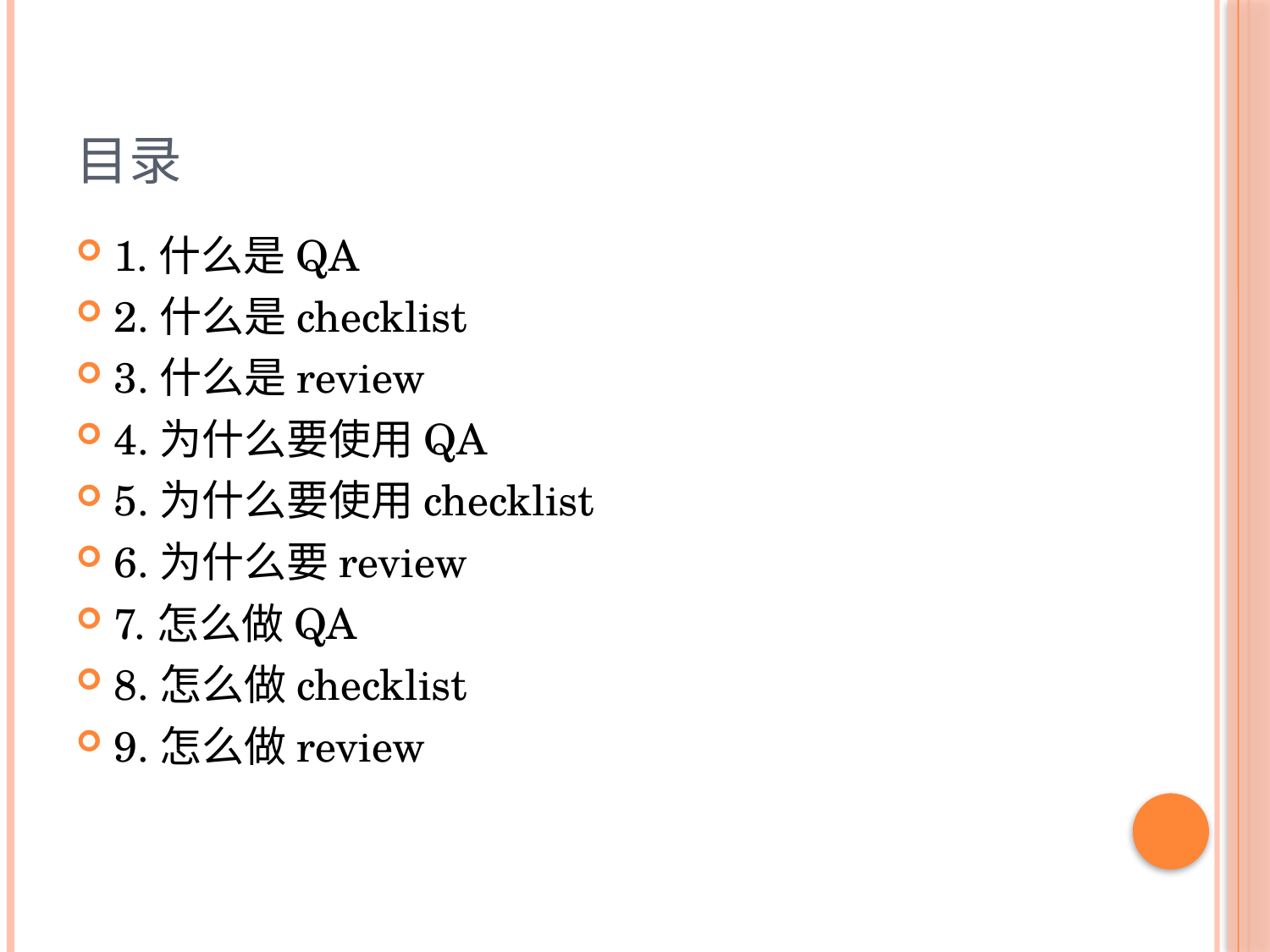

# 目录
1.什么是QA
2.什么是checklist
3.什么是review
4.为什么要使用QA
5.为什么要使用checklist
6.为什么要review
7.怎么做QA
8.怎么做checklist
9.怎么做review